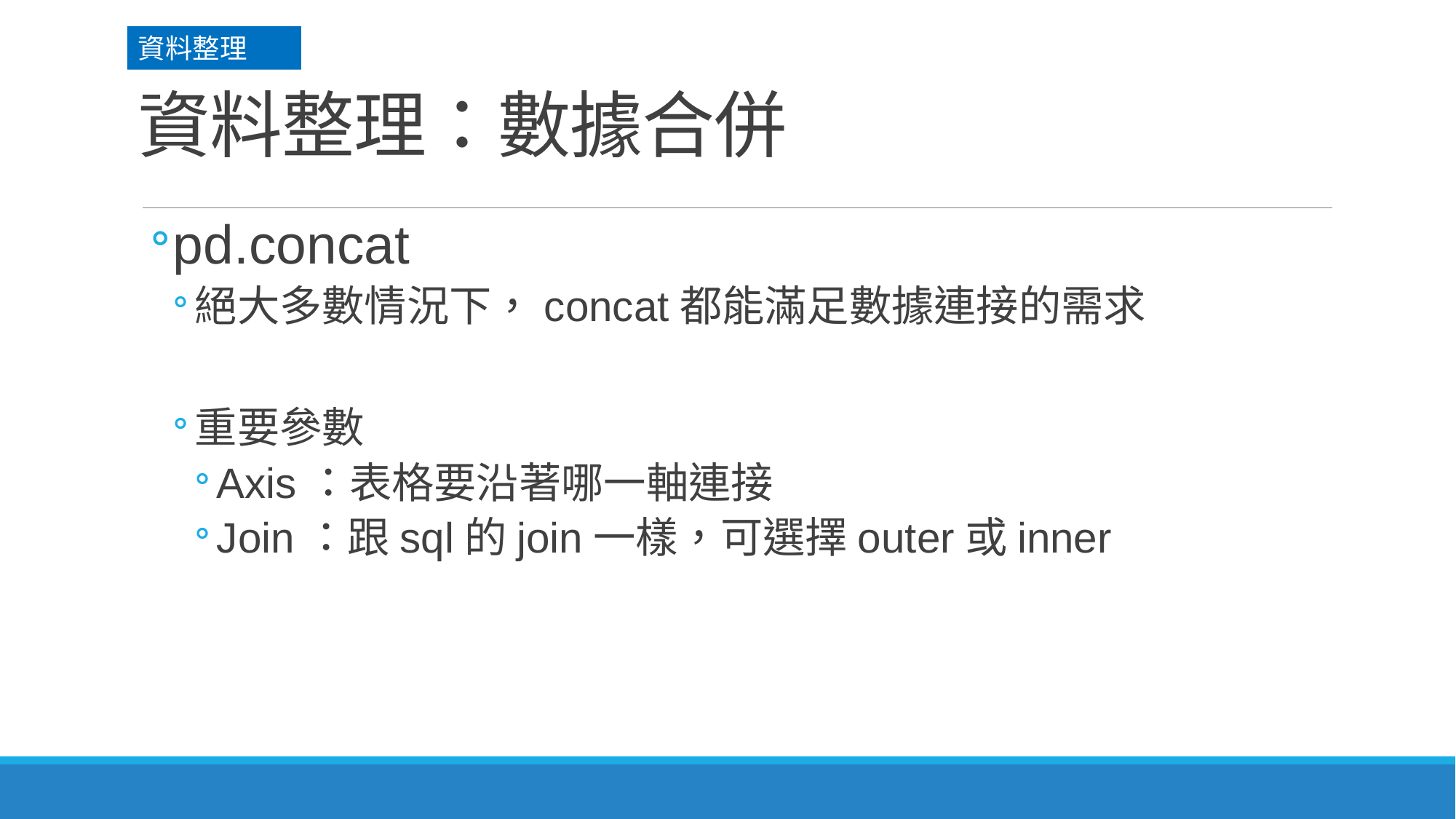

資料整理
# 資料整理：數據合併
pd.concat
絕大多數情況下，concat都能滿足數據連接的需求

重要參數
Axis：表格要沿著哪一軸連接
Join：跟sql的join一樣，可選擇outer或inner